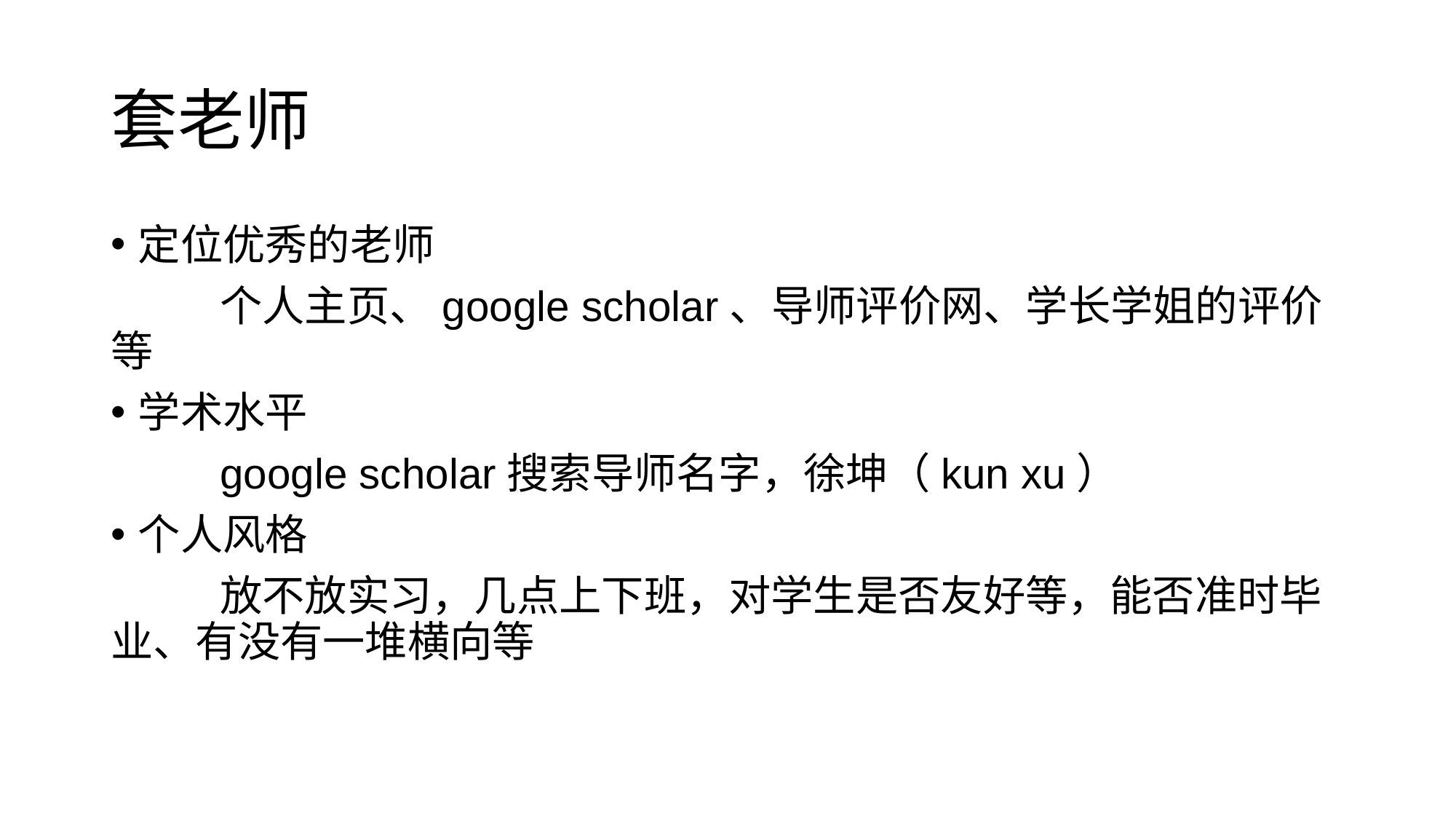

# 套老师
定位优秀的老师
	个人主页、google scholar、导师评价网、学长学姐的评价等
学术水平
	google scholar搜索导师名字，徐坤（kun xu）
个人风格
	放不放实习，几点上下班，对学生是否友好等，能否准时毕业、有没有一堆横向等